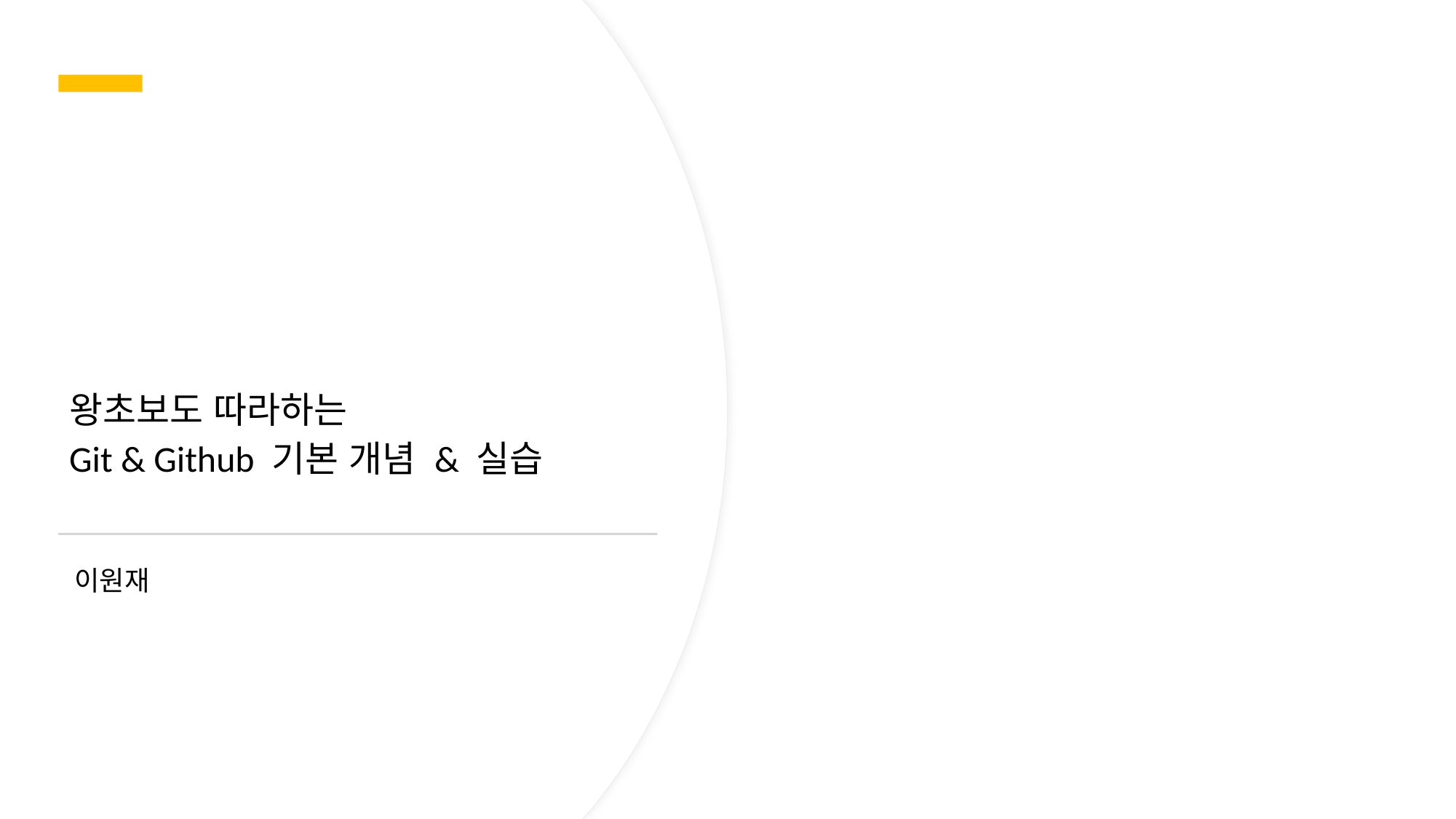

왕초보도 따라하는
Git & Github 기본 개념 & 실습

이원재